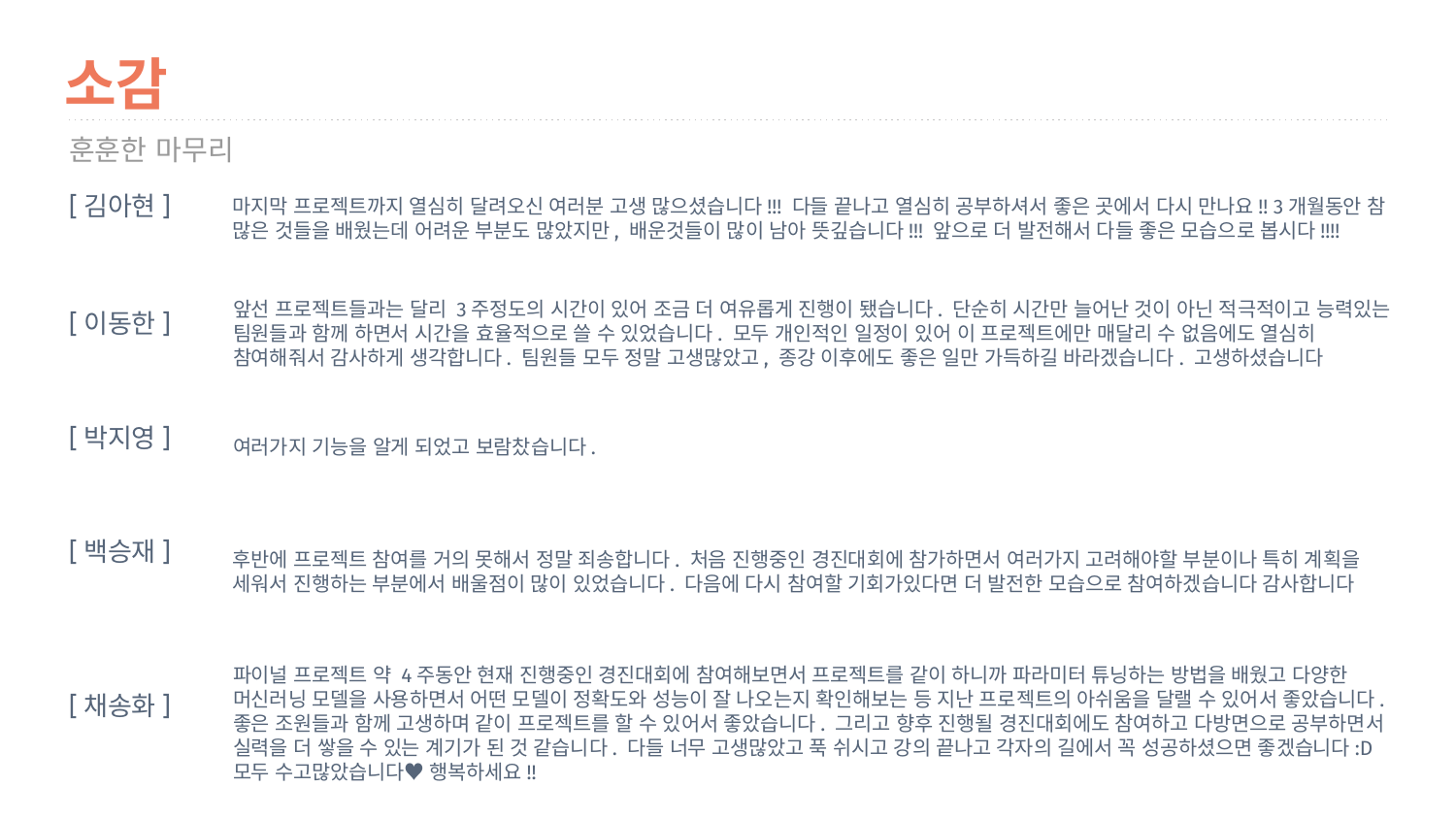

# 소감
훈훈한 마무리
마지막 프로젝트까지 열심히 달려오신 여러분 고생 많으셨습니다!!! 다들 끝나고 열심히 공부하셔서 좋은 곳에서 다시 만나요!! 3개월동안 참 많은 것들을 배웠는데 어려운 부분도 많았지만, 배운것들이 많이 남아 뜻깊습니다!!! 앞으로 더 발전해서 다들 좋은 모습으로 봅시다!!!!
[김아현]
앞선 프로젝트들과는 달리 3주정도의 시간이 있어 조금 더 여유롭게 진행이 됐습니다. 단순히 시간만 늘어난 것이 아닌 적극적이고 능력있는 팀원들과 함께 하면서 시간을 효율적으로 쓸 수 있었습니다. 모두 개인적인 일정이 있어 이 프로젝트에만 매달리 수 없음에도 열심히 참여해줘서 감사하게 생각합니다. 팀원들 모두 정말 고생많았고, 종강 이후에도 좋은 일만 가득하길 바라겠습니다. 고생하셨습니다
[이동한]
여러가지 기능을 알게 되었고 보람찼습니다.
[박지영]
[백승재]
후반에 프로젝트 참여를 거의 못해서 정말 죄송합니다. 처음 진행중인 경진대회에 참가하면서 여러가지 고려해야할 부분이나 특히 계획을 세워서 진행하는 부분에서 배울점이 많이 있었습니다. 다음에 다시 참여할 기회가있다면 더 발전한 모습으로 참여하겠습니다 감사합니다
파이널 프로젝트 약 4주동안 현재 진행중인 경진대회에 참여해보면서 프로젝트를 같이 하니까 파라미터 튜닝하는 방법을 배웠고 다양한 머신러닝 모델을 사용하면서 어떤 모델이 정확도와 성능이 잘 나오는지 확인해보는 등 지난 프로젝트의 아쉬움을 달랠 수 있어서 좋았습니다. 좋은 조원들과 함께 고생하며 같이 프로젝트를 할 수 있어서 좋았습니다. 그리고 향후 진행될 경진대회에도 참여하고 다방면으로 공부하면서 실력을 더 쌓을 수 있는 계기가 된 것 같습니다. 다들 너무 고생많았고 푹 쉬시고 강의 끝나고 각자의 길에서 꼭 성공하셨으면 좋겠습니다:D 모두 수고많았습니다♥ 행복하세요!!
[채송화]

41